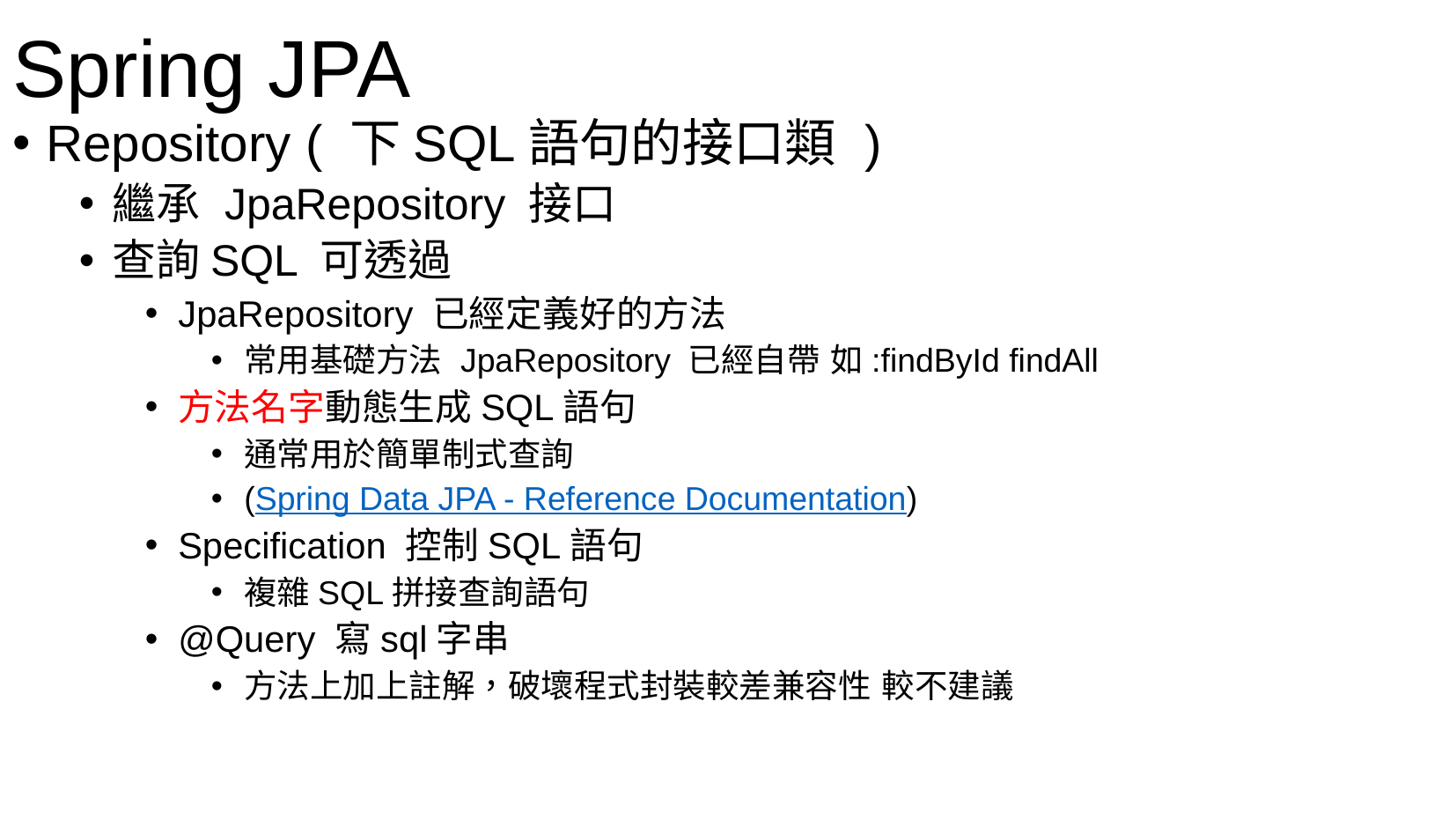

Spring JPA
Repository ( 下SQL語句的接口類 )
繼承 JpaRepository 接口
查詢SQL 可透過
JpaRepository 已經定義好的方法
常用基礎方法 JpaRepository 已經自帶 如:findById findAll
方法名字動態生成SQL語句
通常用於簡單制式查詢
(Spring Data JPA - Reference Documentation)
Specification 控制SQL語句
複雜SQL拼接查詢語句
@Query 寫sql字串
方法上加上註解，破壞程式封裝較差兼容性 較不建議